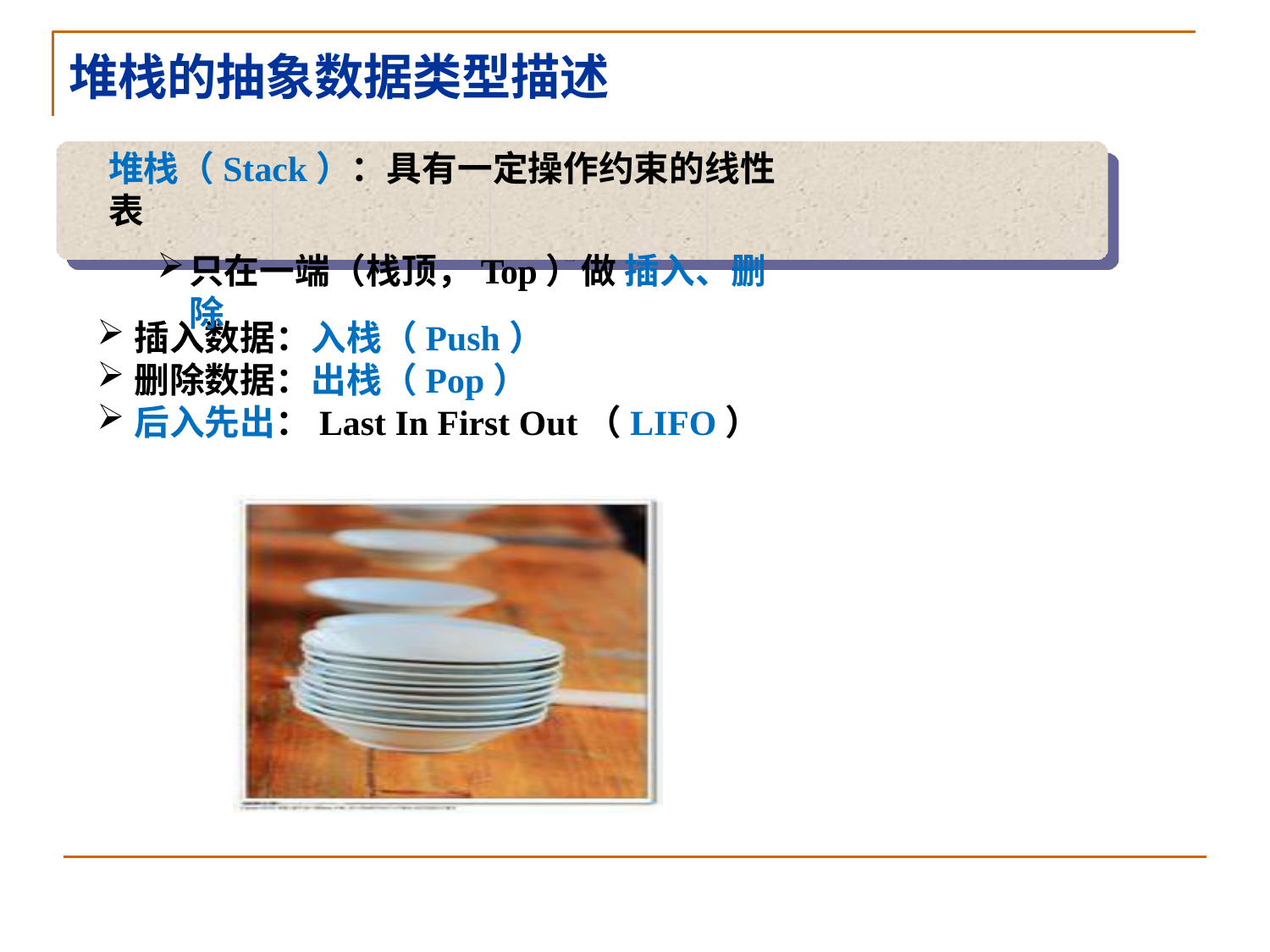

# 堆栈的抽象数据类型描述
堆栈（Stack）：具有一定操作约束的线性表
只在一端（栈顶，Top）做 插入、删除

插入数据：入栈（Push）
删除数据：出栈（Pop）
后入先出：Last In First Out（LIFO）